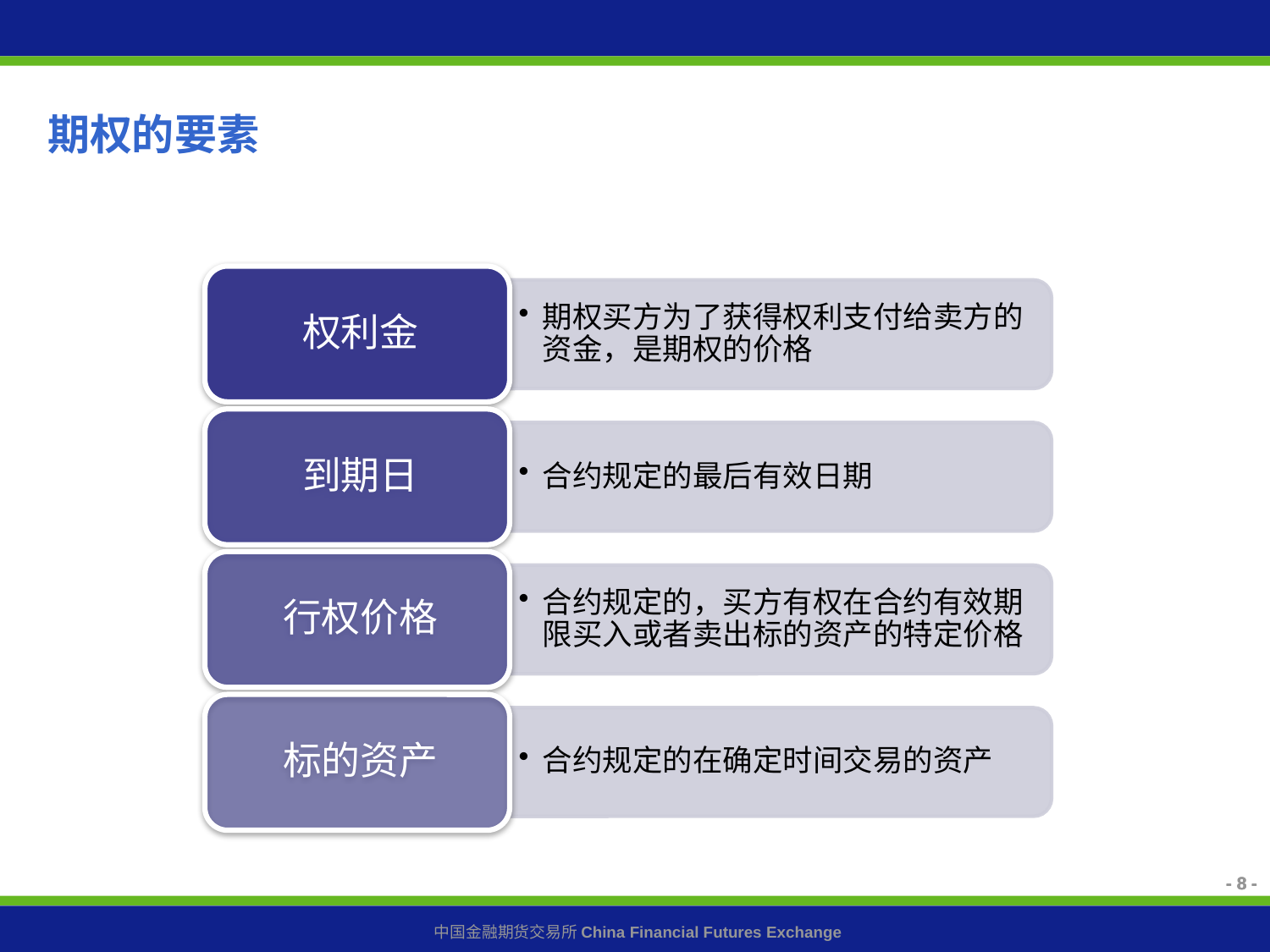

期权的要素

期权买方为了获得权利支付给卖方的资金，是期权的价格
权利金
合约规定的最后有效日期
到期日
合约规定的，买方有权在合约有效期限买入或者卖出标的资产的特定价格
行权价格
合约规定的在确定时间交易的资产
标的资产
- 8 -
- 8 -
- 8 -